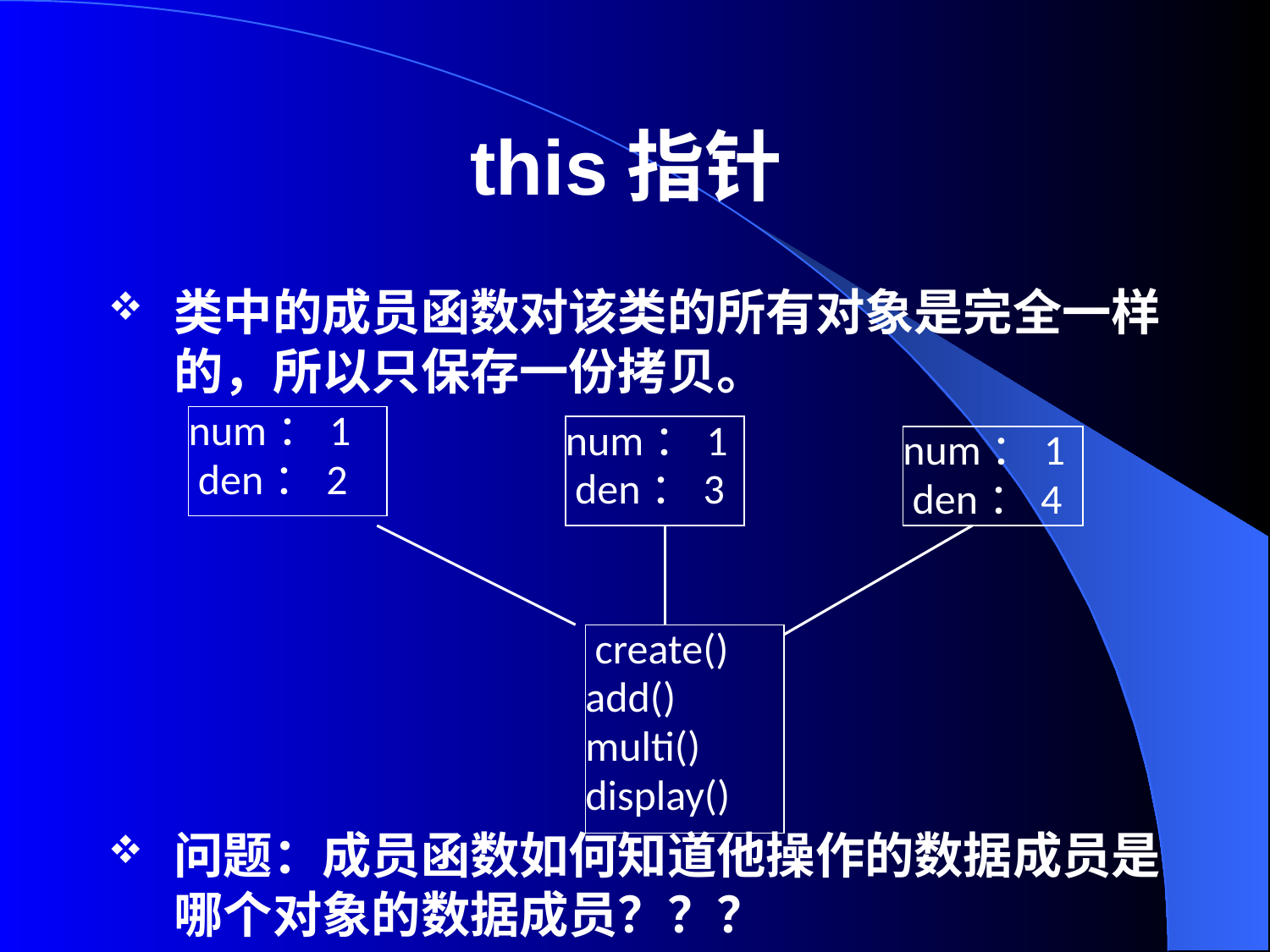

# this指针
类中的成员函数对该类的所有对象是完全一样的，所以只保存一份拷贝。

问题：成员函数如何知道他操作的数据成员是哪个对象的数据成员？？？
num：1
 den：2

num：1
 den：3

num：1
 den：4

 create()
add()
multi()
display()